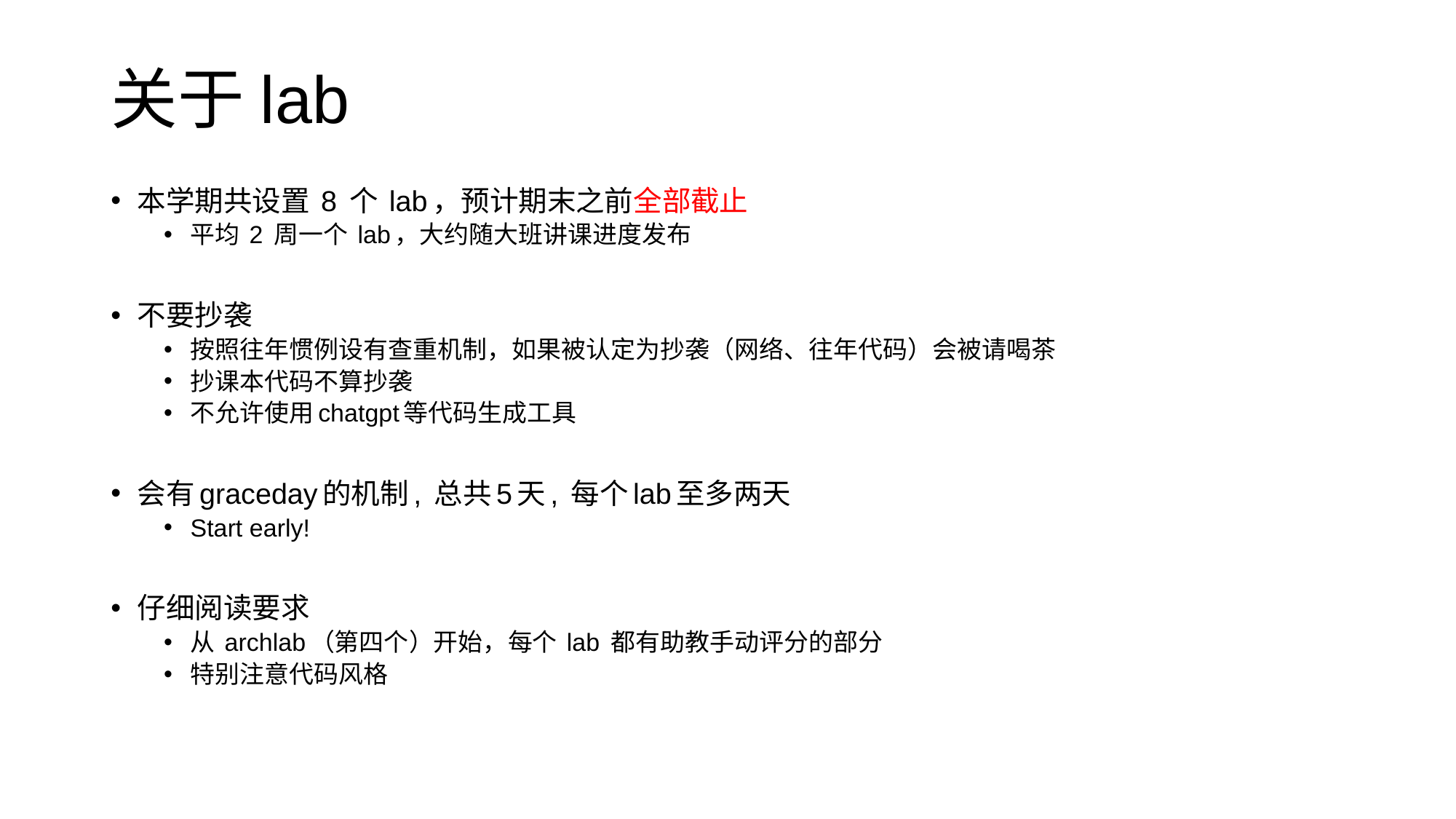

# 关于lab
本学期共设置 8 个 lab，预计期末之前全部截止
平均 2 周一个 lab，大约随大班讲课进度发布

不要抄袭
按照往年惯例设有查重机制，如果被认定为抄袭（网络、往年代码）会被请喝茶
抄课本代码不算抄袭
不允许使用chatgpt等代码生成工具

会有graceday的机制, 总共5天, 每个lab至多两天
Start early!

仔细阅读要求
从 archlab（第四个）开始，每个 lab 都有助教手动评分的部分
特别注意代码风格